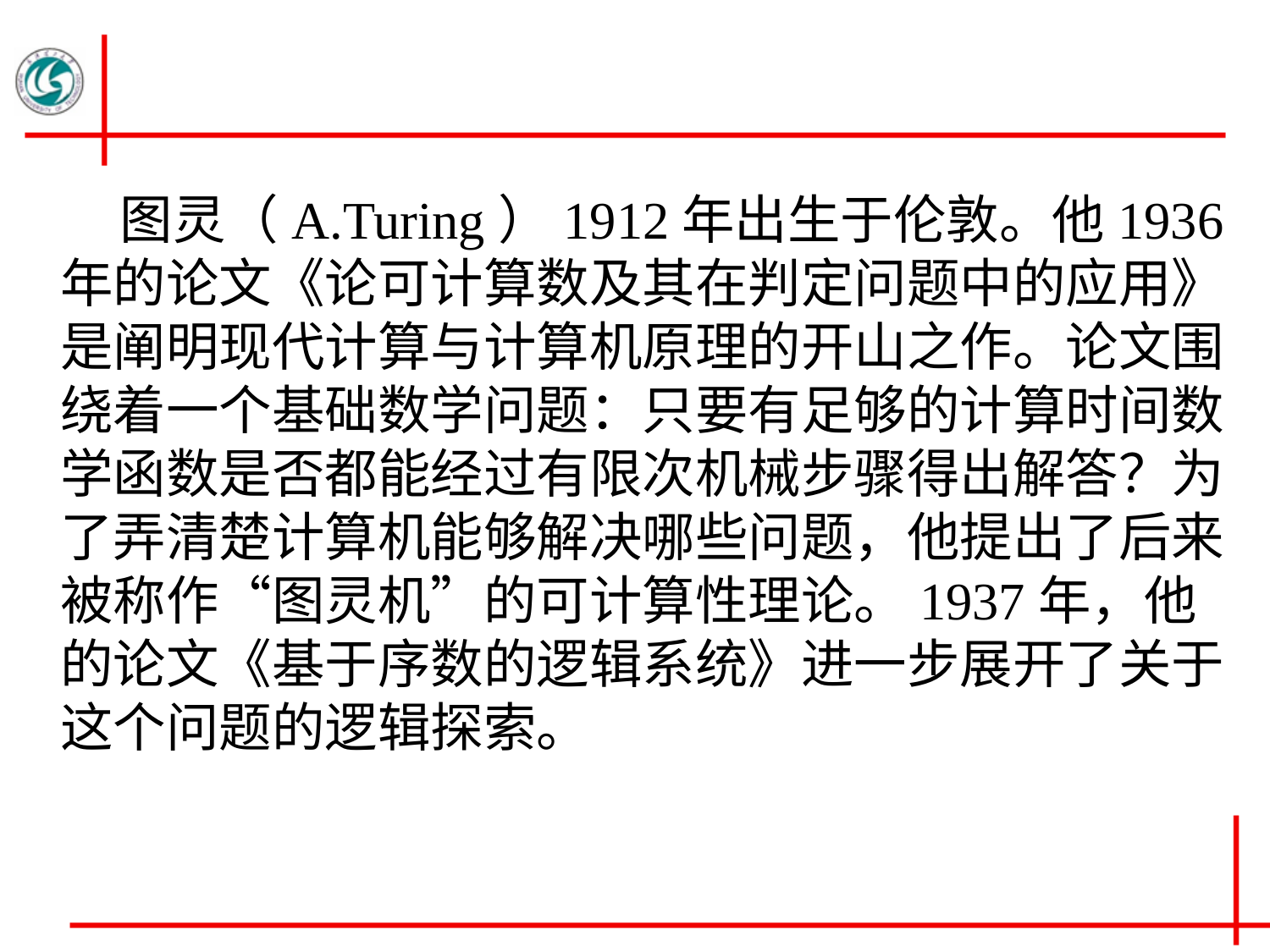

图灵（A.Turing）1912年出生于伦敦。他1936年的论文《论可计算数及其在判定问题中的应用》是阐明现代计算与计算机原理的开山之作。论文围绕着一个基础数学问题：只要有足够的计算时间数学函数是否都能经过有限次机械步骤得出解答？为了弄清楚计算机能够解决哪些问题，他提出了后来被称作“图灵机”的可计算性理论。1937年，他的论文《基于序数的逻辑系统》进一步展开了关于这个问题的逻辑探索。